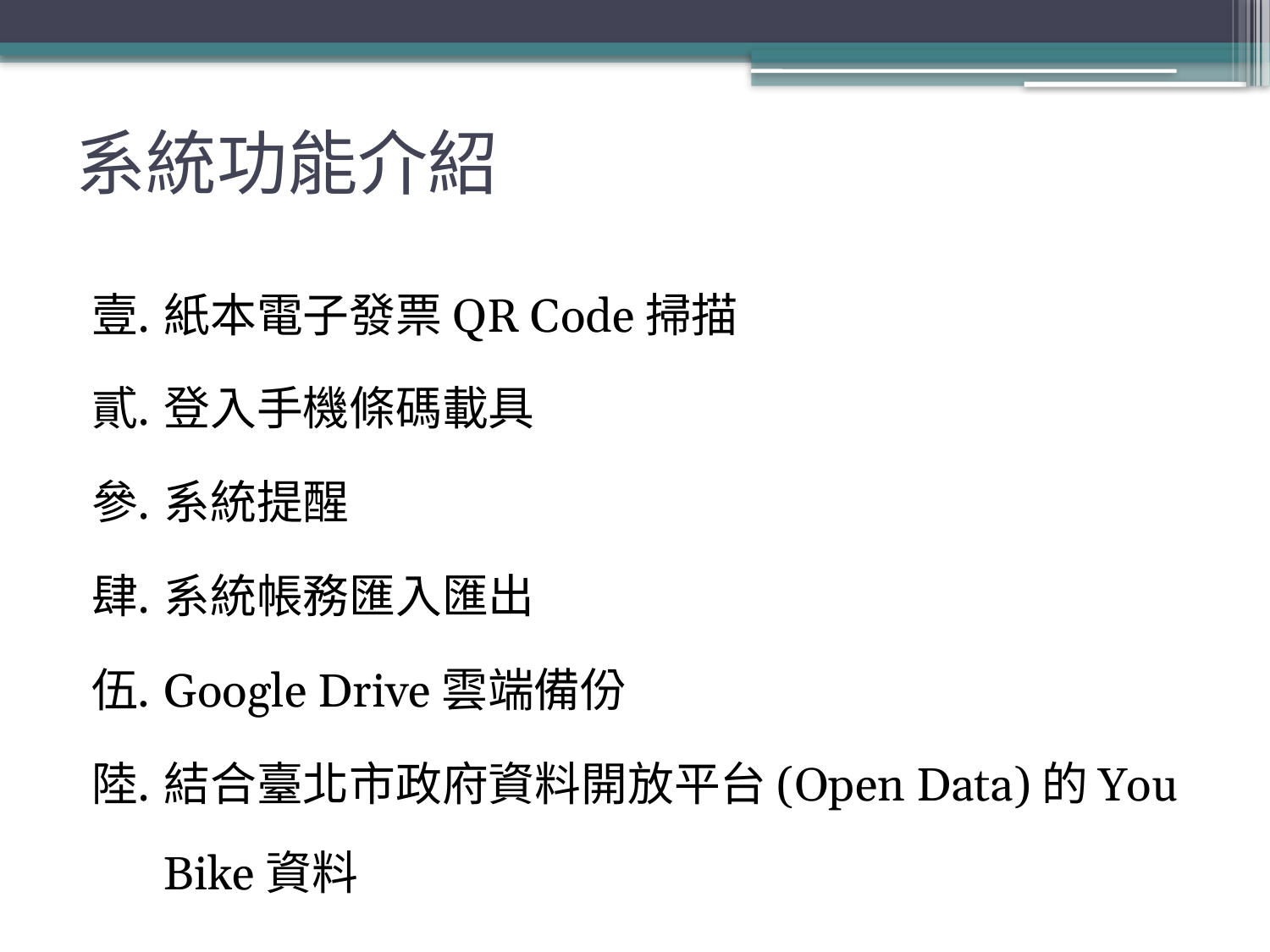

# 系統功能介紹
紙本電子發票QR Code掃描
登入手機條碼載具
系統提醒
系統帳務匯入匯出
Google Drive雲端備份
結合臺北市政府資料開放平台(Open Data)的You Bike資料